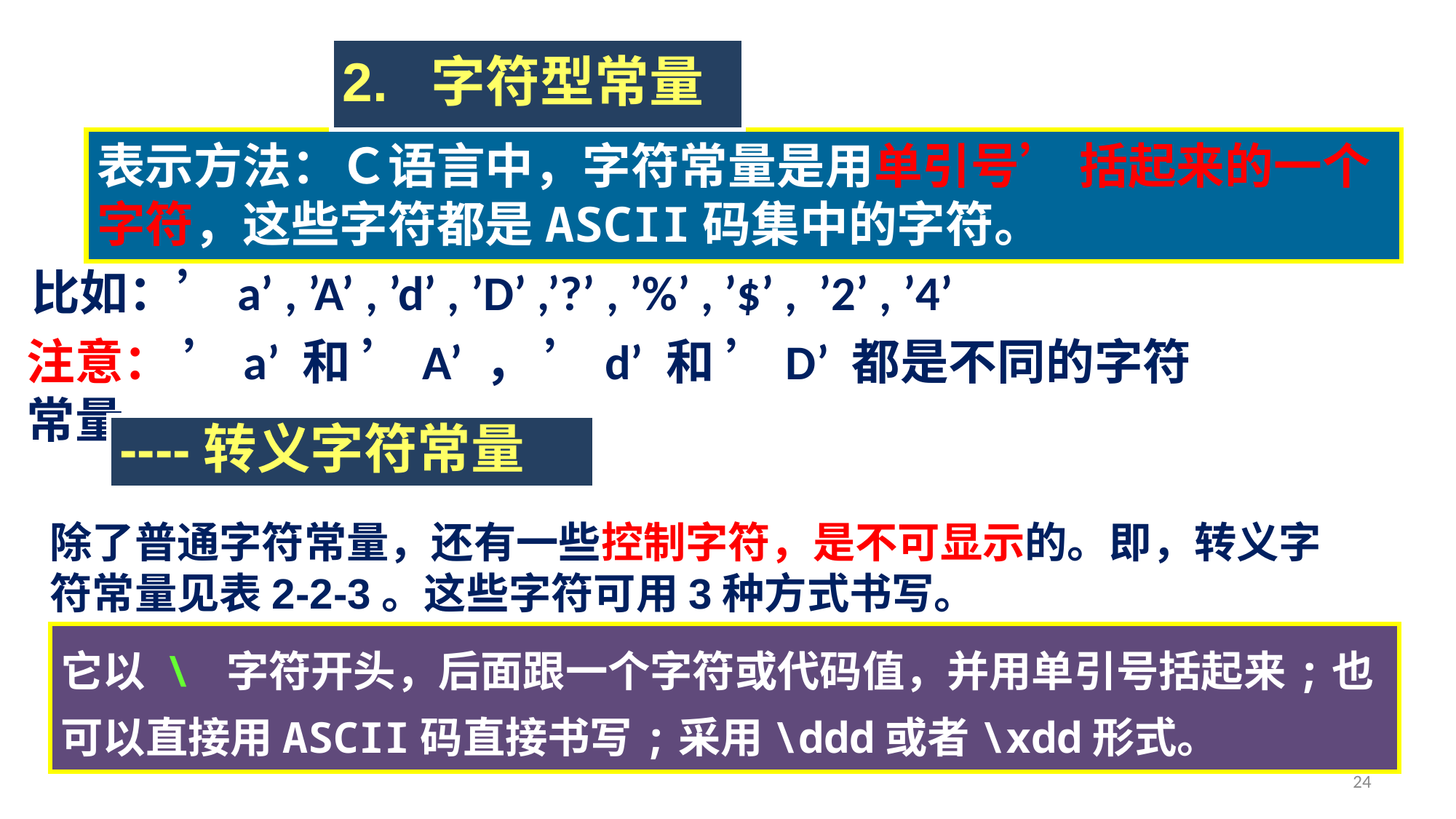

2.  字符型常量
表示方法：Ｃ语言中，字符常量是用单引号’ 括起来的一个字符，这些字符都是ASCII码集中的字符。
比如：’a’ , ’A’ , ’d’ , ’D’ ,’?’ , ’%’ , ’$’ ,  ’2’ , ’4’
注意： ’a’ 和 ’A’ ， ’d’ 和 ’D’ 都是不同的字符常量。
----转义字符常量
除了普通字符常量，还有一些控制字符，是不可显示的。即，转义字符常量见表2-2-3。这些字符可用3种方式书写。
它以 \ 字符开头，后面跟一个字符或代码值，并用单引号括起来;也可以直接用ASCII码直接书写;采用\ddd或者\xdd形式。
24